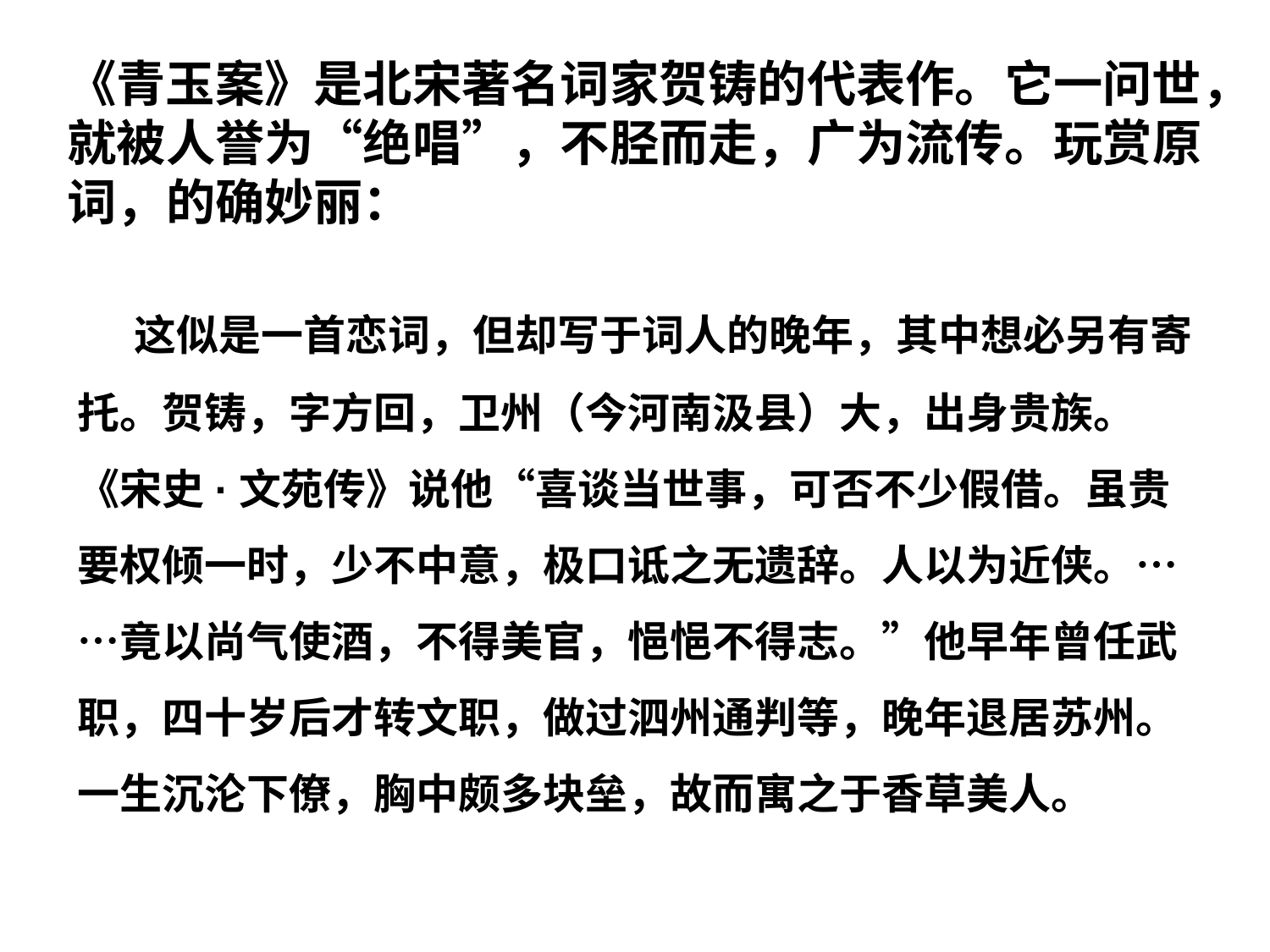

《青玉案》是北宋著名词家贺铸的代表作。它一问世，就被人誉为“绝唱”，不胫而走，广为流传。玩赏原词，的确妙丽：

    这似是一首恋词，但却写于词人的晚年，其中想必另有寄托。贺铸，字方回，卫州（今河南汲县）大，出身贵族。《宋史·文苑传》说他“喜谈当世事，可否不少假借。虽贵要权倾一时，少不中意，极口诋之无遗辞。人以为近侠。……竟以尚气使酒，不得美官，悒悒不得志。”他早年曾任武职，四十岁后才转文职，做过泗州通判等，晚年退居苏州。一生沉沦下僚，胸中颇多块垒，故而寓之于香草美人。